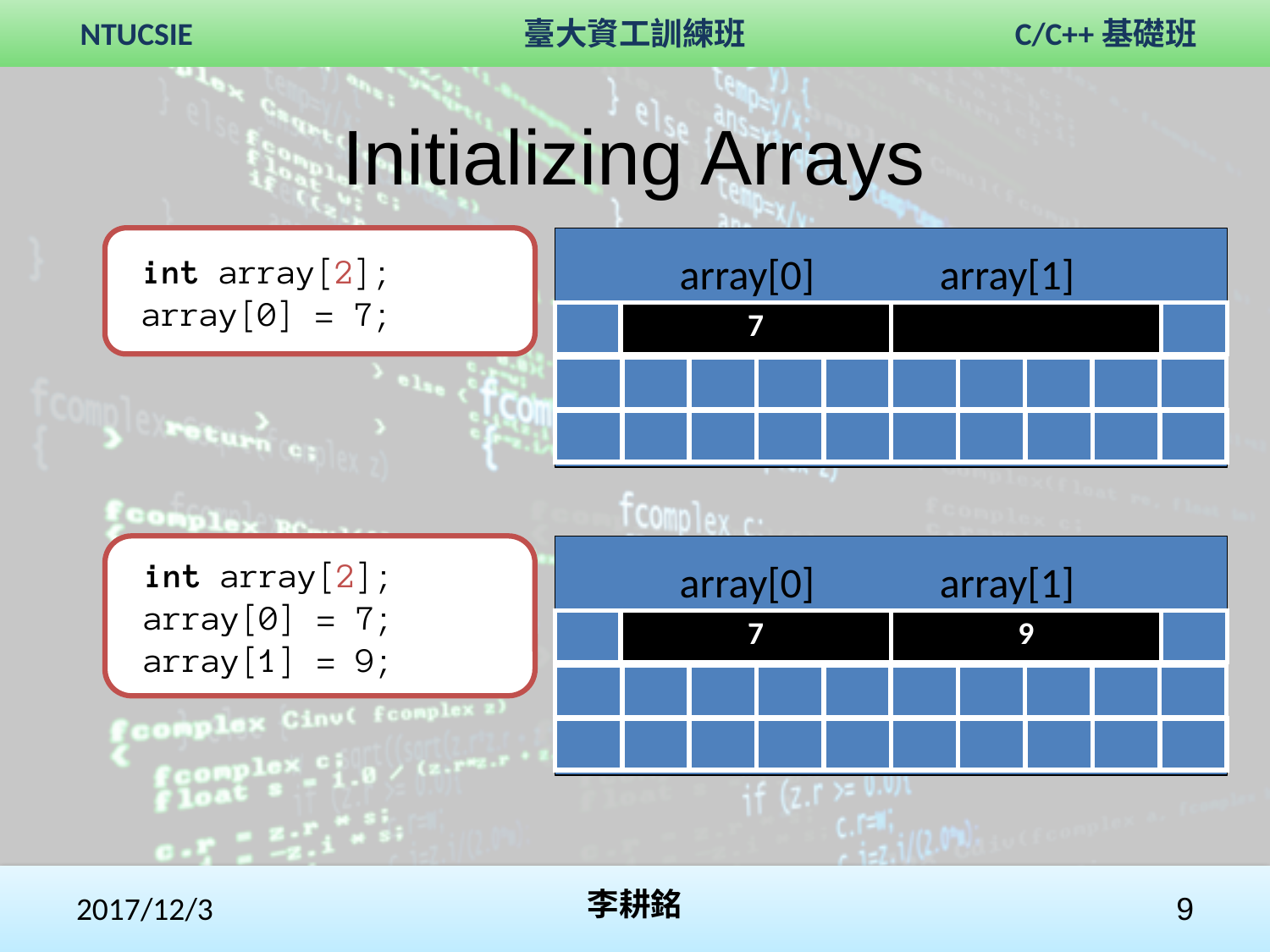

Initializing Arrays
 int array[2];
 array[0] = 7;

array[0]
array[1]
|  | 7 |  |  |
| --- | --- | --- | --- |
|  |  |  |  |  |  |  |  |  |  |
| --- | --- | --- | --- | --- | --- | --- | --- | --- | --- |
|  |  |  |  |  |  |  |  |  |  |
| --- | --- | --- | --- | --- | --- | --- | --- | --- | --- |
 int array[2];
 array[0] = 7;
 array[1] = 9;

array[0]
array[1]
|  | 7 | 9 |  |
| --- | --- | --- | --- |
|  |  |  |  |  |  |  |  |  |  |
| --- | --- | --- | --- | --- | --- | --- | --- | --- | --- |
|  |  |  |  |  |  |  |  |  |  |
| --- | --- | --- | --- | --- | --- | --- | --- | --- | --- |
2017/12/3
李耕銘
9